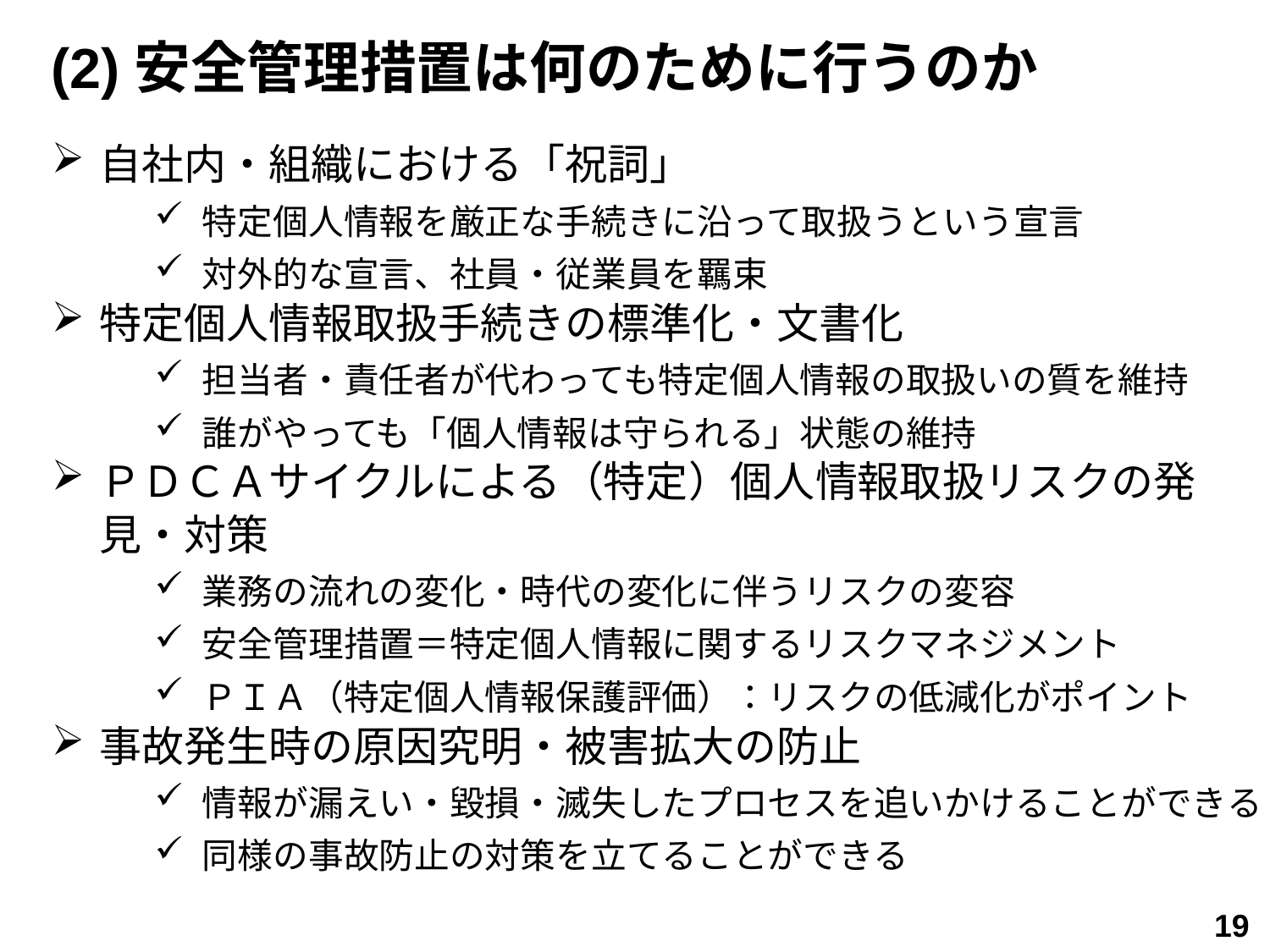

(2)安全管理措置は何のために行うのか
自社内・組織における「祝詞」
特定個人情報を厳正な手続きに沿って取扱うという宣言
対外的な宣言、社員・従業員を羈束
特定個人情報取扱手続きの標準化・文書化
担当者・責任者が代わっても特定個人情報の取扱いの質を維持
誰がやっても「個人情報は守られる」状態の維持
ＰＤＣＡサイクルによる（特定）個人情報取扱リスクの発見・対策
業務の流れの変化・時代の変化に伴うリスクの変容
安全管理措置＝特定個人情報に関するリスクマネジメント
ＰＩＡ（特定個人情報保護評価）：リスクの低減化がポイント
事故発生時の原因究明・被害拡大の防止
情報が漏えい・毀損・滅失したプロセスを追いかけることができる
同様の事故防止の対策を立てることができる
19